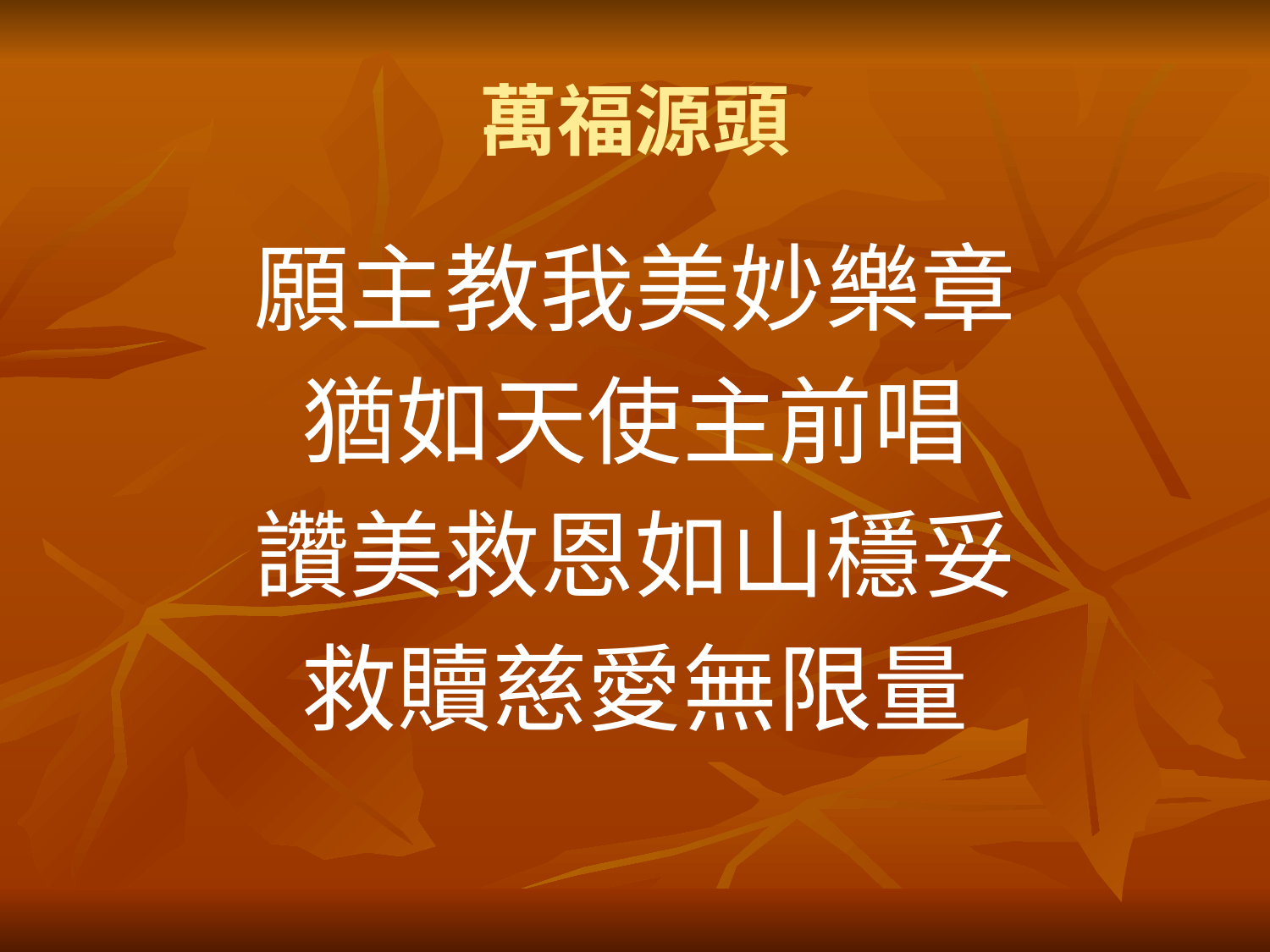

# 萬福源頭
願主教我美妙樂章
猶如天使主前唱
讚美救恩如山穩妥
救贖慈愛無限量